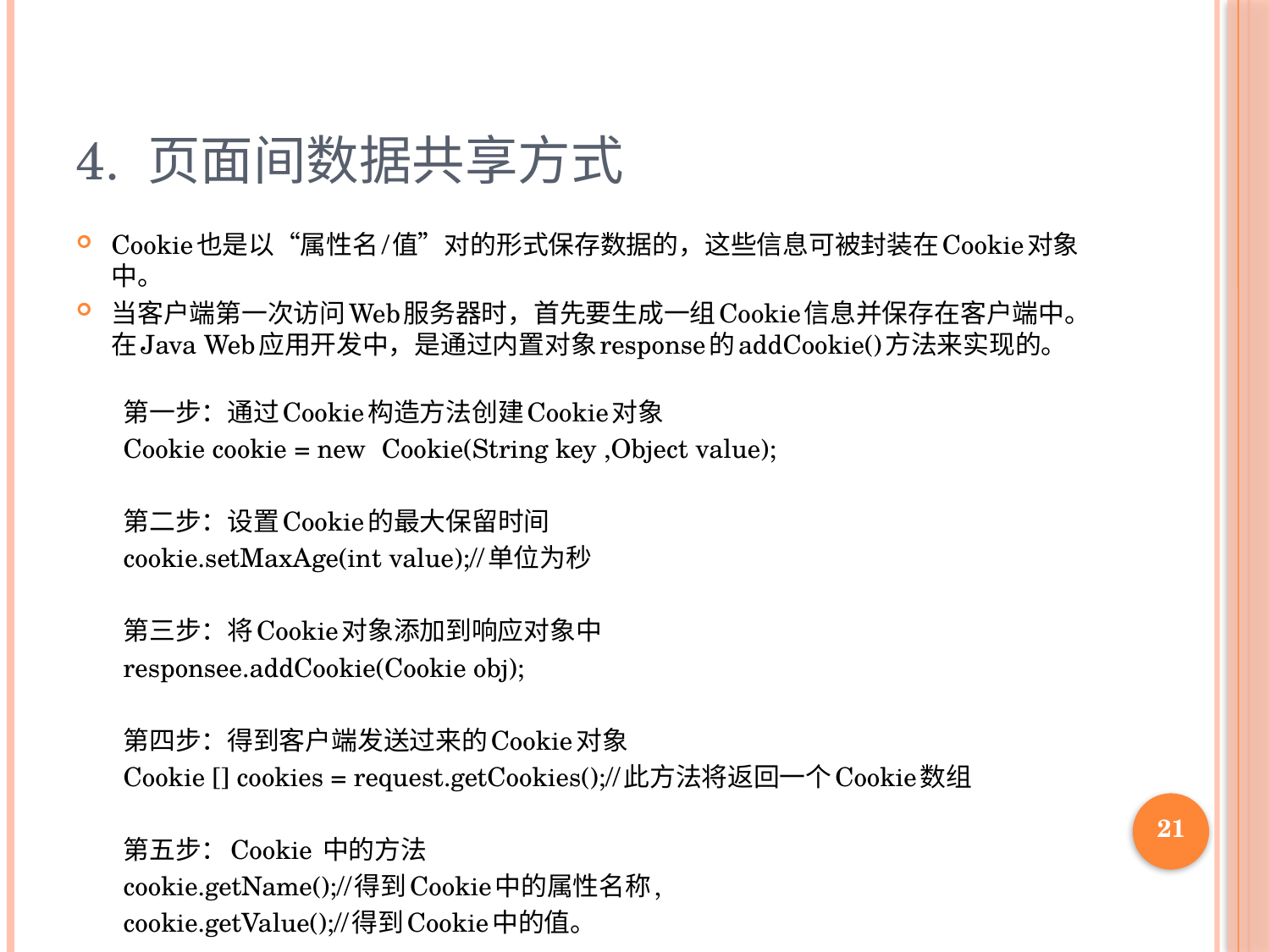

# 4. 页面间数据共享方式
Cookie也是以“属性名/值”对的形式保存数据的，这些信息可被封装在Cookie对象中。
当客户端第一次访问Web服务器时，首先要生成一组Cookie信息并保存在客户端中。在Java Web应用开发中，是通过内置对象response的addCookie()方法来实现的。

第一步：通过Cookie构造方法创建Cookie对象
Cookie cookie = new  Cookie(String key ,Object value);

第二步：设置Cookie的最大保留时间
cookie.setMaxAge(int value);//单位为秒

第三步：将Cookie对象添加到响应对象中
responsee.addCookie(Cookie obj);

第四步：得到客户端发送过来的Cookie对象
Cookie [] cookies = request.getCookies();//此方法将返回一个Cookie数组

第五步：Cookie 中的方法
cookie.getName();//得到Cookie中的属性名称,
cookie.getValue();//得到Cookie中的值。

21